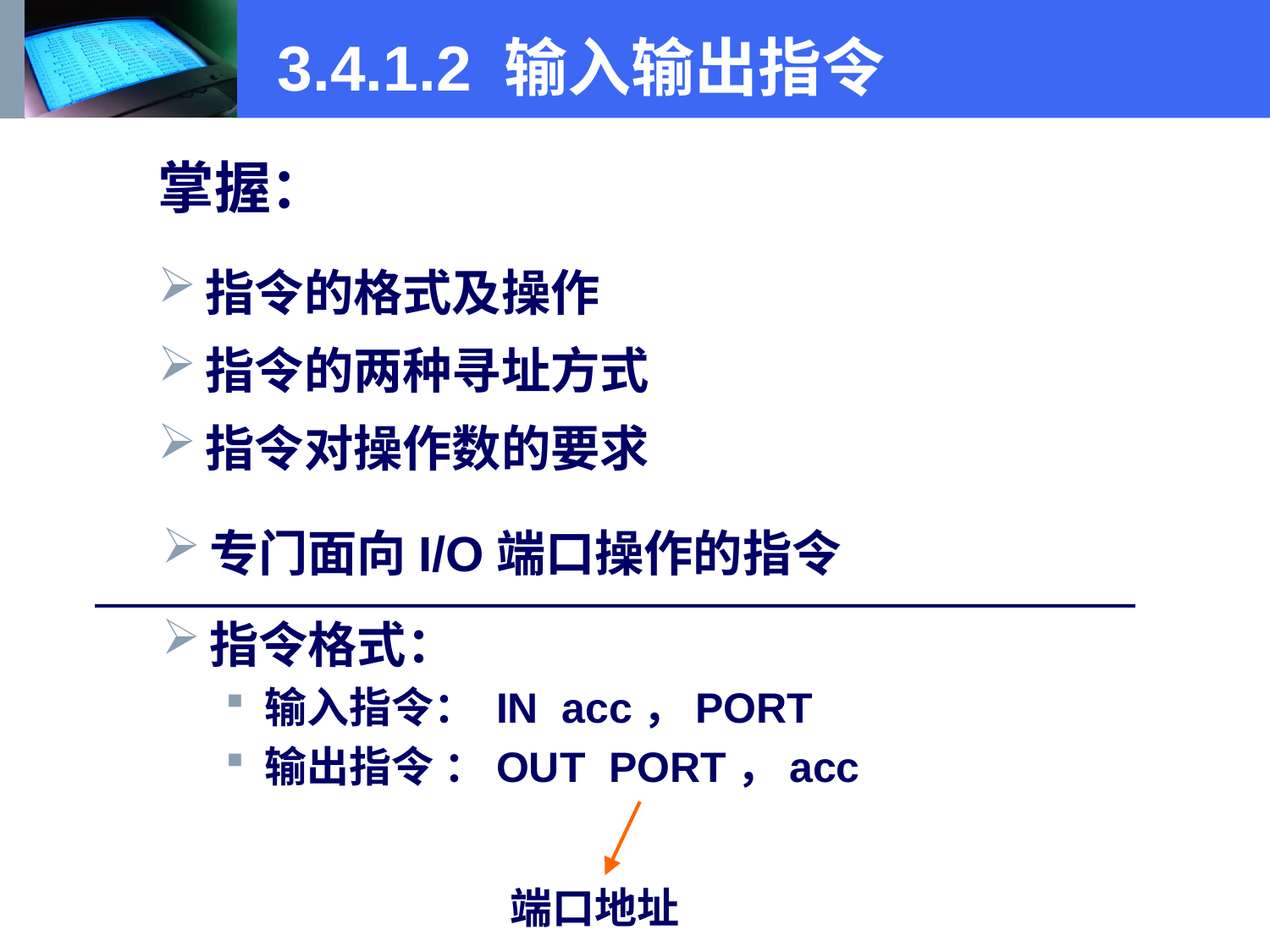

3.4.1.2 输入输出指令
掌握：
指令的格式及操作
指令的两种寻址方式
指令对操作数的要求
专门面向I/O端口操作的指令
指令格式：
输入指令： IN  acc，PORT
输出指令 ：OUT  PORT，acc

端口地址